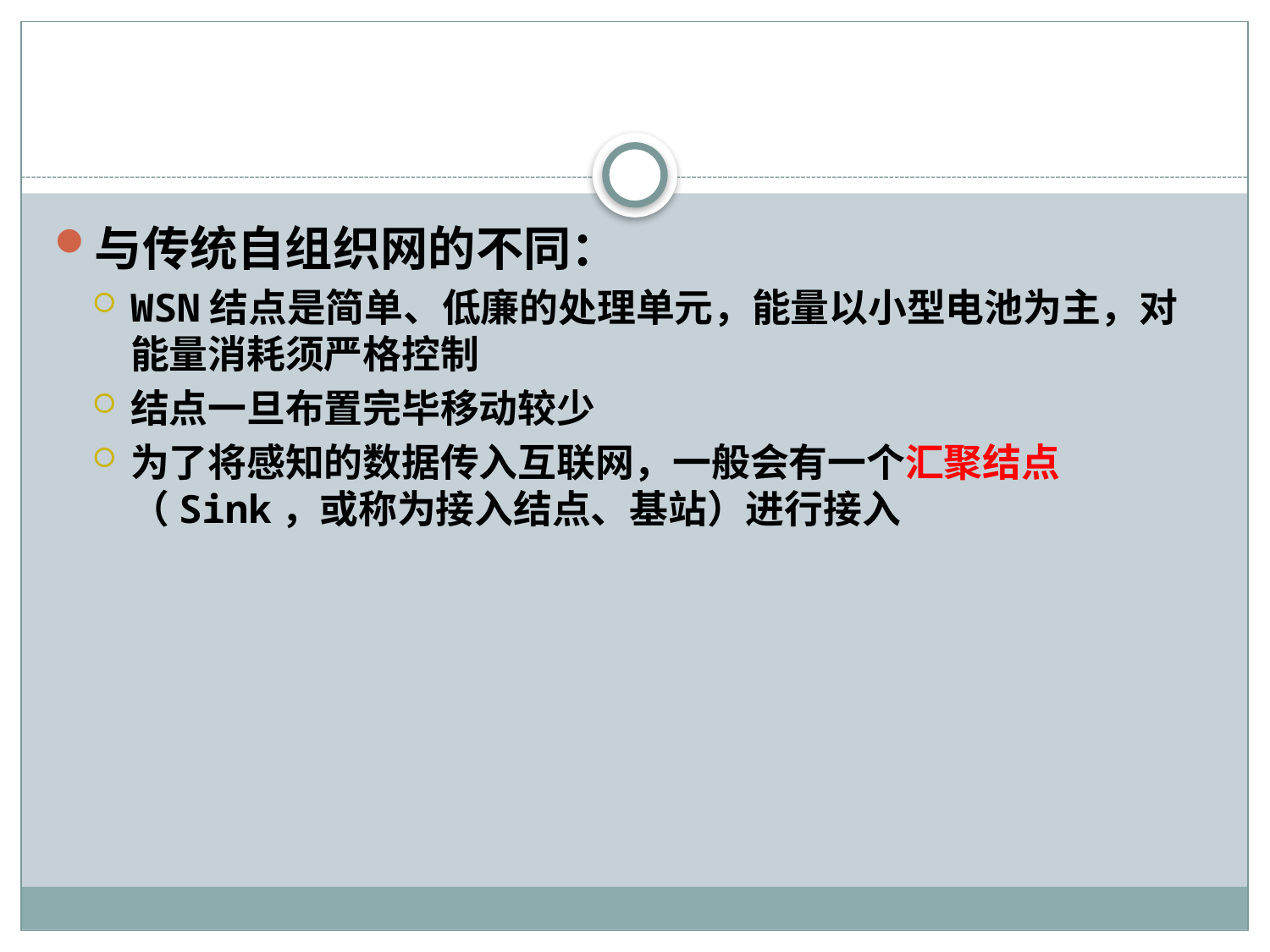

#
与传统自组织网的不同：
WSN结点是简单、低廉的处理单元，能量以小型电池为主，对能量消耗须严格控制
结点一旦布置完毕移动较少
为了将感知的数据传入互联网，一般会有一个汇聚结点（Sink，或称为接入结点、基站）进行接入